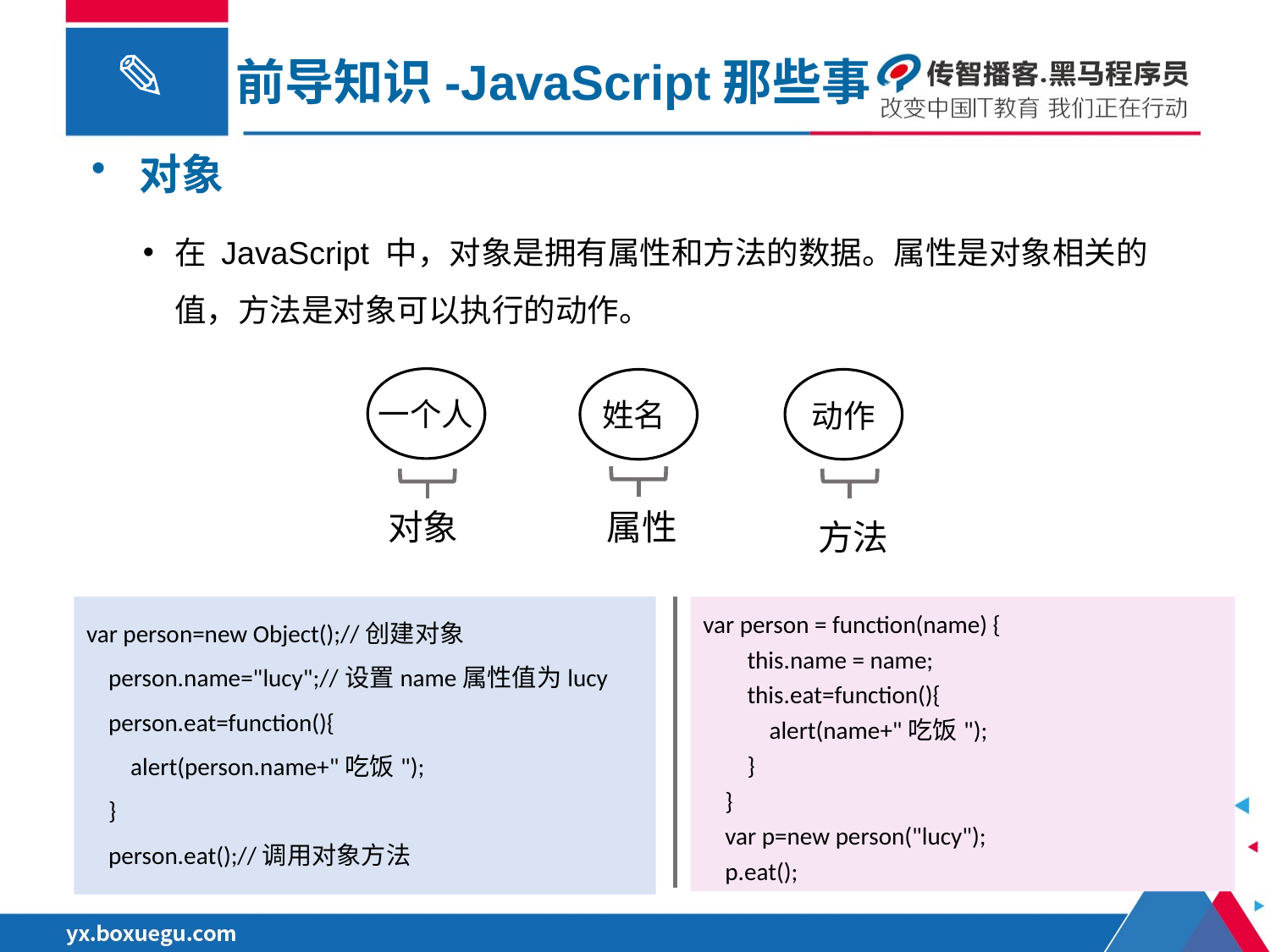

前导知识-JavaScript那些事
对象
在 JavaScript 中，对象是拥有属性和方法的数据。属性是对象相关的值，方法是对象可以执行的动作。

一个人

对象

姓名

属性

动作

方法
var person=new Object();//创建对象
    person.name="lucy";//设置name属性值为lucy
    person.eat=function(){
        alert(person.name+"吃饭");
    }
    person.eat();//调用对象方法

var person = function(name) {
        this.name = name;
        this.eat=function(){
            alert(name+"吃饭");
        }
    }
    var p=new person("lucy");
    p.eat();